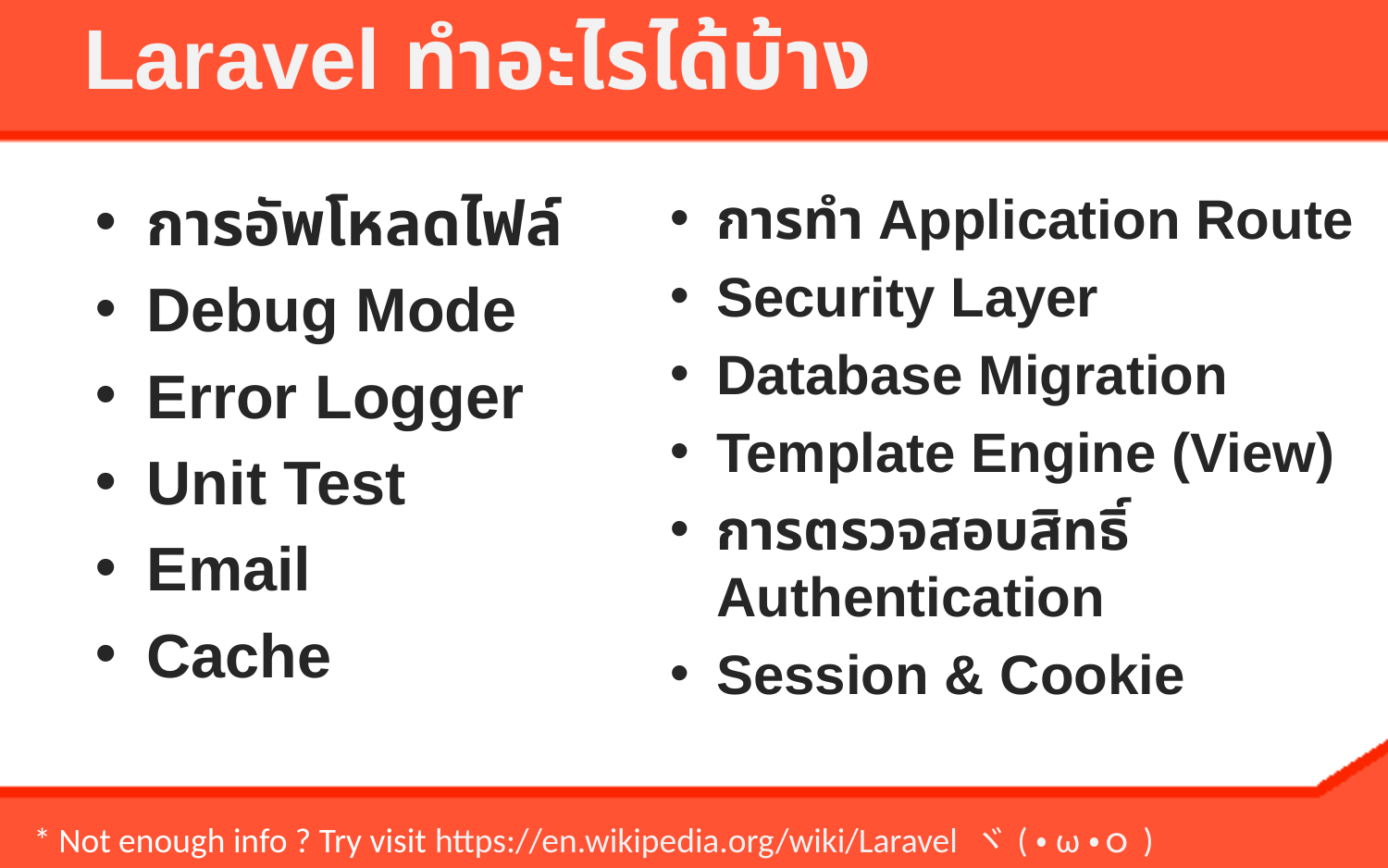

# Laravel ทำอะไรได้บ้าง
การอัพโหลดไฟล์
Debug Mode
Error Logger
Unit Test
Email
Cache

การทำ Application Route
Security Layer
Database Migration
Template Engine (View)
การตรวจสอบสิทธิ์ Authentication
Session & Cookie

* Not enough info ? Try visit https://en.wikipedia.org/wiki/Laravel ヾ(・ω・ｏ)